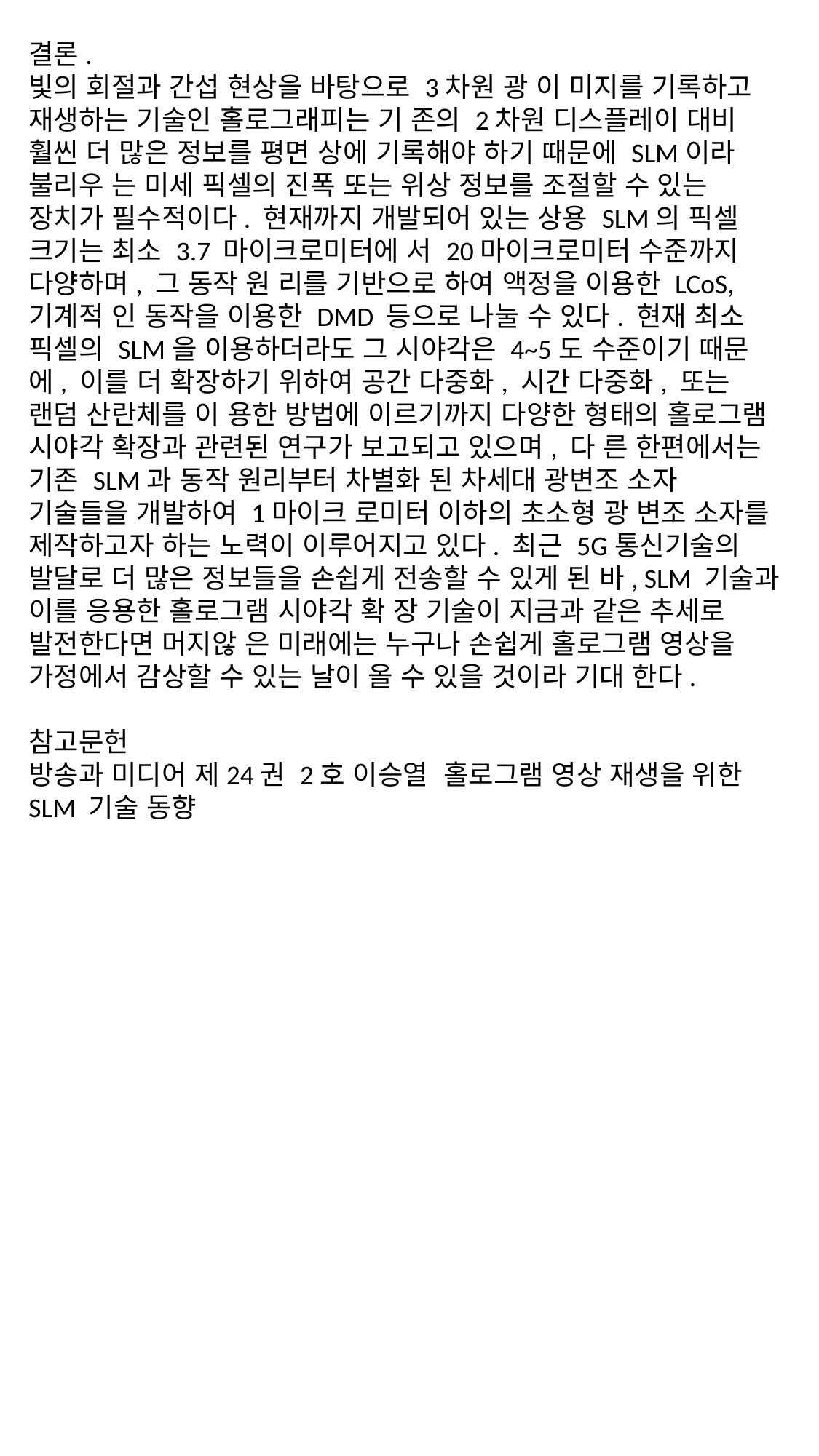

결론.
빛의 회절과 간섭 현상을 바탕으로 3차원 광 이 미지를 기록하고
재생하는 기술인 홀로그래피는 기 존의 2차원 디스플레이 대비
훨씬 더 많은 정보를 평면 상에 기록해야 하기 때문에 SLM이라 불리우 는 미세 픽셀의 진폭 또는 위상 정보를 조절할 수 있는
장치가 필수적이다. 현재까지 개발되어 있는 상용 SLM의 픽셀
크기는 최소 3.7 마이크로미터에 서 20마이크로미터 수준까지
다양하며, 그 동작 원 리를 기반으로 하여 액정을 이용한 LCoS,
기계적 인 동작을 이용한 DMD 등으로 나눌 수 있다. 현재 최소
픽셀의 SLM을 이용하더라도 그 시야각은 4~5도 수준이기 때문에, 이를 더 확장하기 위하여 공간 다중화, 시간 다중화, 또는 랜덤 산란체를 이 용한 방법에 이르기까지 다양한 형태의 홀로그램 시야각 확장과 관련된 연구가 보고되고 있으며, 다 른 한편에서는 기존 SLM과 동작 원리부터 차별화 된 차세대 광변조 소자 기술들을 개발하여 1마이크 로미터 이하의 초소형 광 변조 소자를 제작하고자 하는 노력이 이루어지고 있다. 최근 5G통신기술의 발달로 더 많은 정보들을 손쉽게 전송할 수 있게 된 바, SLM 기술과 이를 응용한 홀로그램 시야각 확 장 기술이 지금과 같은 추세로 발전한다면 머지않 은 미래에는 누구나 손쉽게 홀로그램 영상을 가정에서 감상할 수 있는 날이 올 수 있을 것이라 기대 한다.

참고문헌
방송과 미디어 제24권 2호 이승열  홀로그램 영상 재생을 위한 SLM 기술 동향